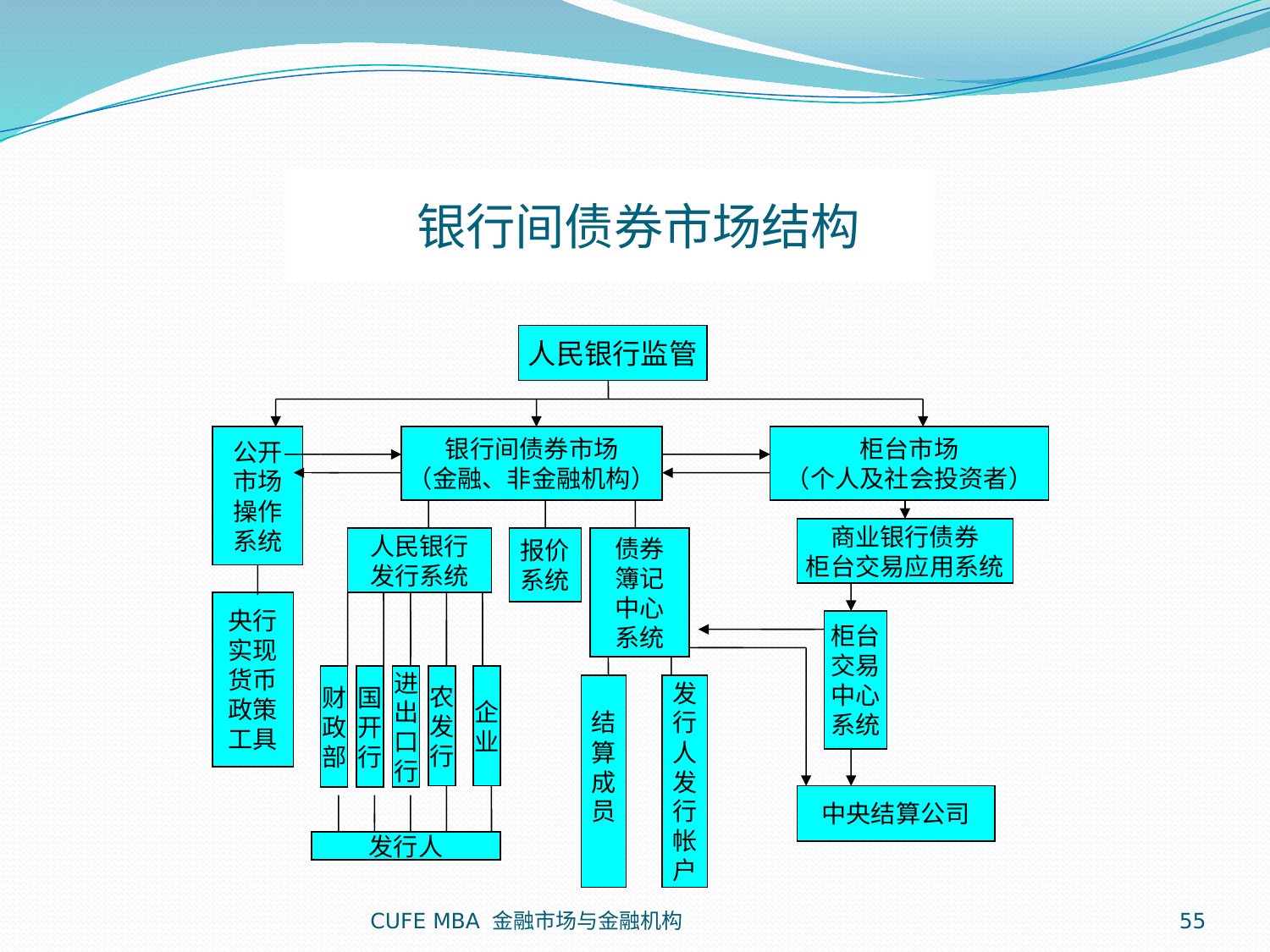

银行间债券市场结构
人民银行监管

公开
市场
操作
系统
银行间债券市场
（金融、非金融机构）
柜台市场
（个人及社会投资者）

商业银行债券
柜台交易应用系统
人民银行
发行系统
报价
系统
债券
簿记
中心
系统

央行
实现
货币
政策
工具

柜台
交易
中心
系统

财
政
部
国
开
行
进
出
口
行
农
发
行
企
业

结
算
成
员

发
行
人
发
行
帐
户

中央结算公司

发行人
CUFE MBA 金融市场与金融机构
55